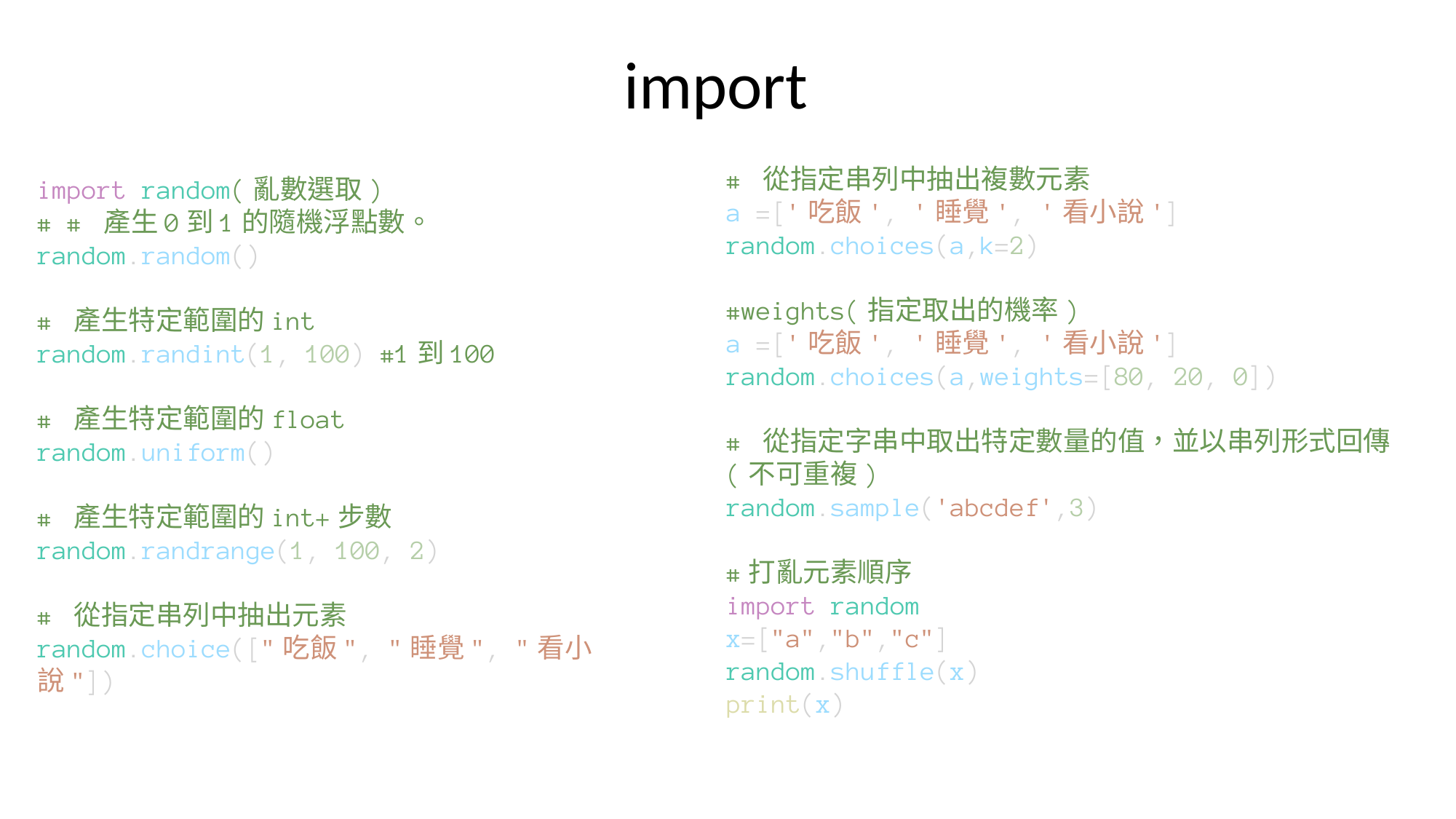

# import
# 從指定串列中抽出複數元素
a =['吃飯', '睡覺', '看小說']
random.choices(a,k=2)

#weights(指定取出的機率)
a =['吃飯', '睡覺', '看小說']
random.choices(a,weights=[80, 20, 0])

# 從指定字串中取出特定數量的值，並以串列形式回傳(不可重複)
random.sample('abcdef',3)

#打亂元素順序
import random
x=["a","b","c"]
random.shuffle(x)
print(x)
import random(亂數選取)
# # 產生0到1的隨機浮點數。
random.random()

# 產生特定範圍的int
random.randint(1, 100) #1到100

# 產生特定範圍的float
random.uniform()

# 產生特定範圍的int+步數
random.randrange(1, 100, 2)

# 從指定串列中抽出元素
random.choice(["吃飯", "睡覺", "看小說"])